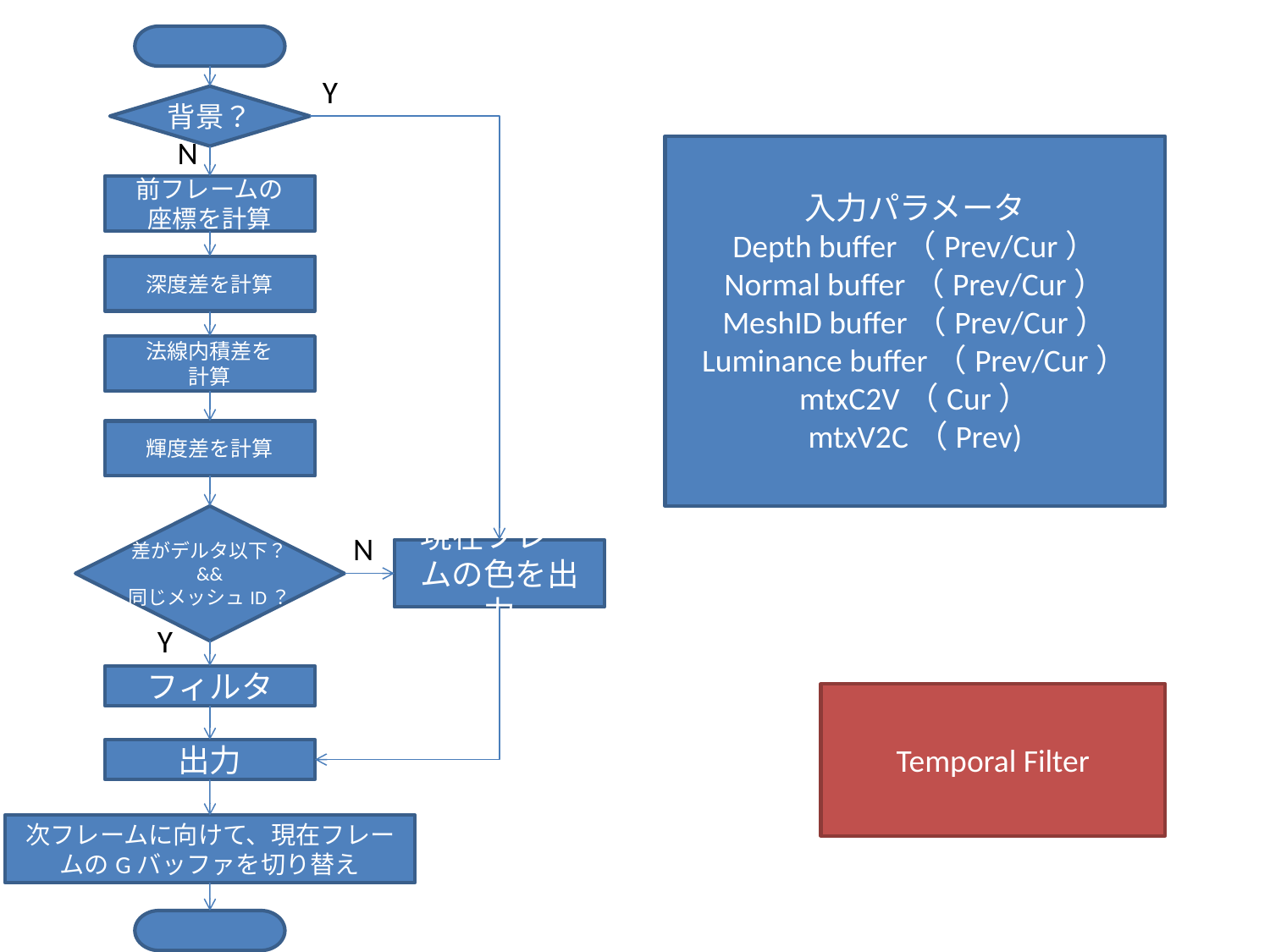

Y
背景？
N
入力パラメータ
Depth buffer（Prev/Cur）
Normal buffer（Prev/Cur）
MeshID buffer（Prev/Cur）
Luminance buffer（Prev/Cur）
mtxC2V（Cur）
mtxV2C（Prev)
前フレームの
座標を計算
深度差を計算
法線内積差を
計算
輝度差を計算
差がデルタ以下？
&&
同じメッシュID？
N
現在フレームの色を出力
Y
フィルタ
Temporal Filter
出力
次フレームに向けて、現在フレームのGバッファを切り替え